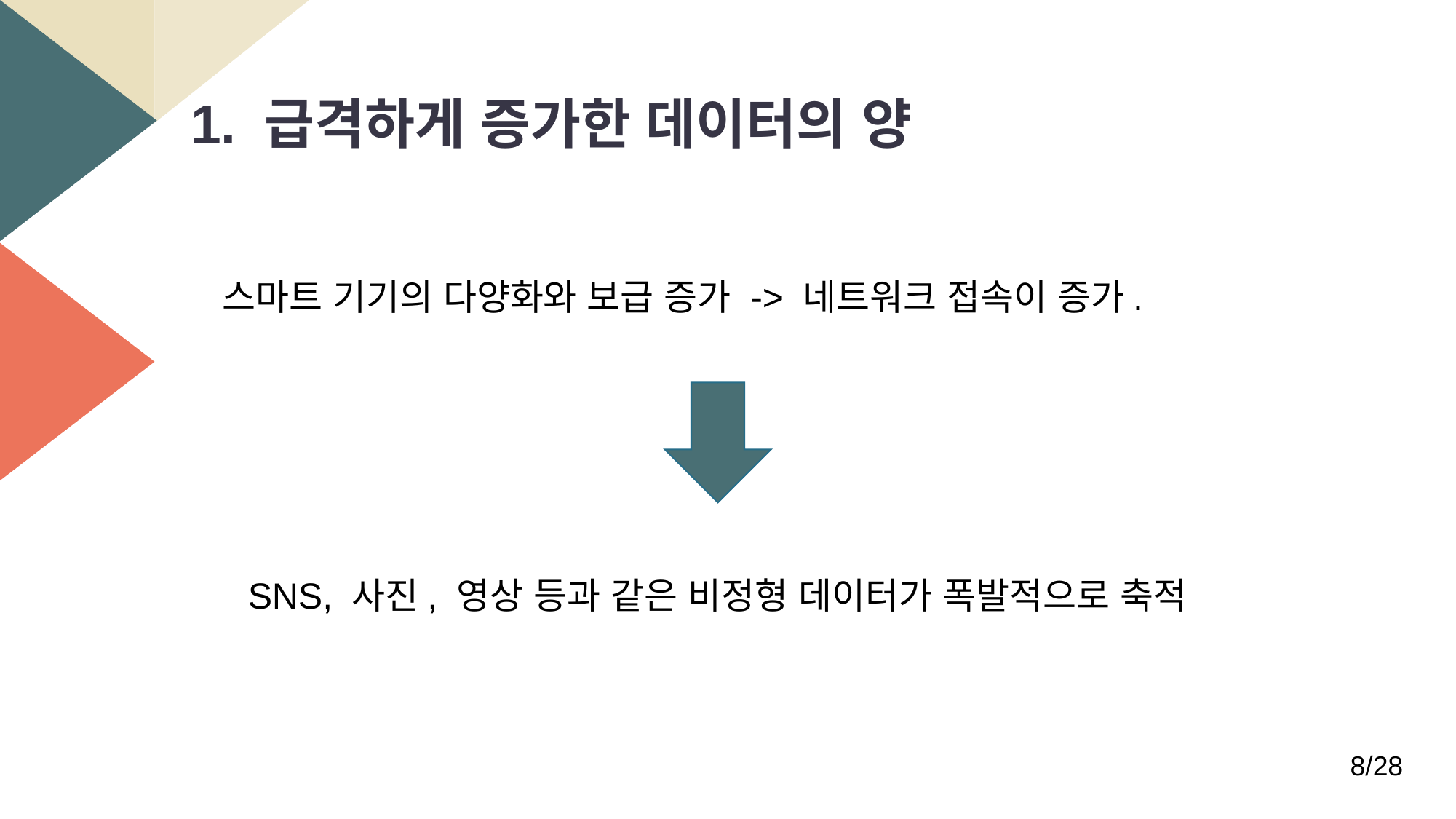

1. 급격하게 증가한 데이터의 양

### Chart

| Category |
|---|
스마트 기기의 다양화와 보급 증가 -> 네트워크 접속이 증가.
SNS, 사진, 영상 등과 같은 비정형 데이터가 폭발적으로 축적
8/28